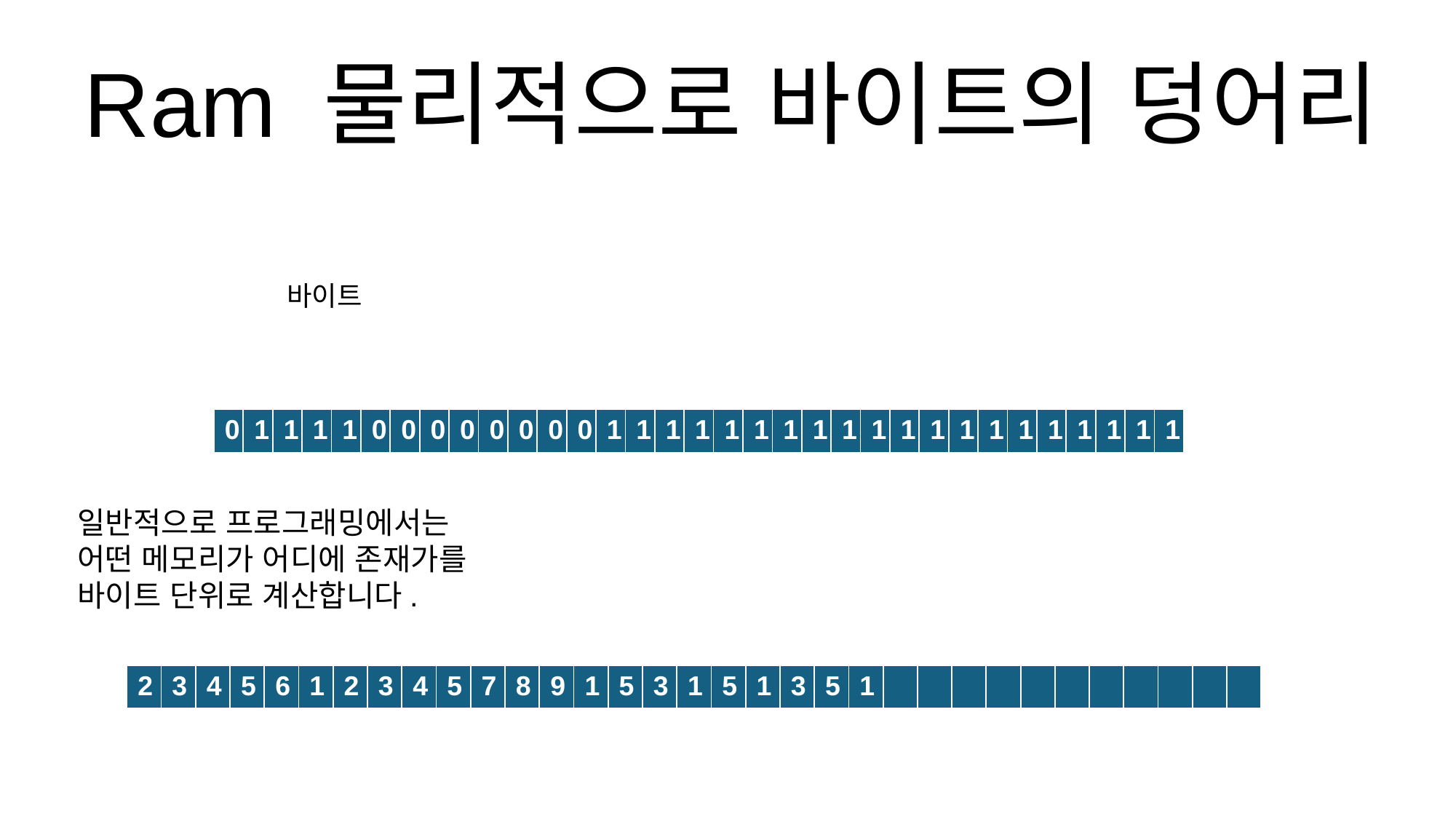

Ram 물리적으로 바이트의 덩어리
바이트
| 0 | 1 | 1 | 1 | 1 | 0 | 0 | 0 | 0 | 0 | 0 | 0 | 0 | 1 | 1 | 1 | 1 | 1 | 1 | 1 | 1 | 1 | 1 | 1 | 1 | 1 | 1 | 1 | 1 | 1 | 1 | 1 | 1 |
| --- | --- | --- | --- | --- | --- | --- | --- | --- | --- | --- | --- | --- | --- | --- | --- | --- | --- | --- | --- | --- | --- | --- | --- | --- | --- | --- | --- | --- | --- | --- | --- | --- |
일반적으로 프로그래밍에서는
어떤 메모리가 어디에 존재가를
바이트 단위로 계산합니다.
| 2 | 3 | 4 | 5 | 6 | 1 | 2 | 3 | 4 | 5 | 7 | 8 | 9 | 1 | 5 | 3 | 1 | 5 | 1 | 3 | 5 | 1 |  |  |  |  |  |  |  |  |  |  |  |
| --- | --- | --- | --- | --- | --- | --- | --- | --- | --- | --- | --- | --- | --- | --- | --- | --- | --- | --- | --- | --- | --- | --- | --- | --- | --- | --- | --- | --- | --- | --- | --- | --- |